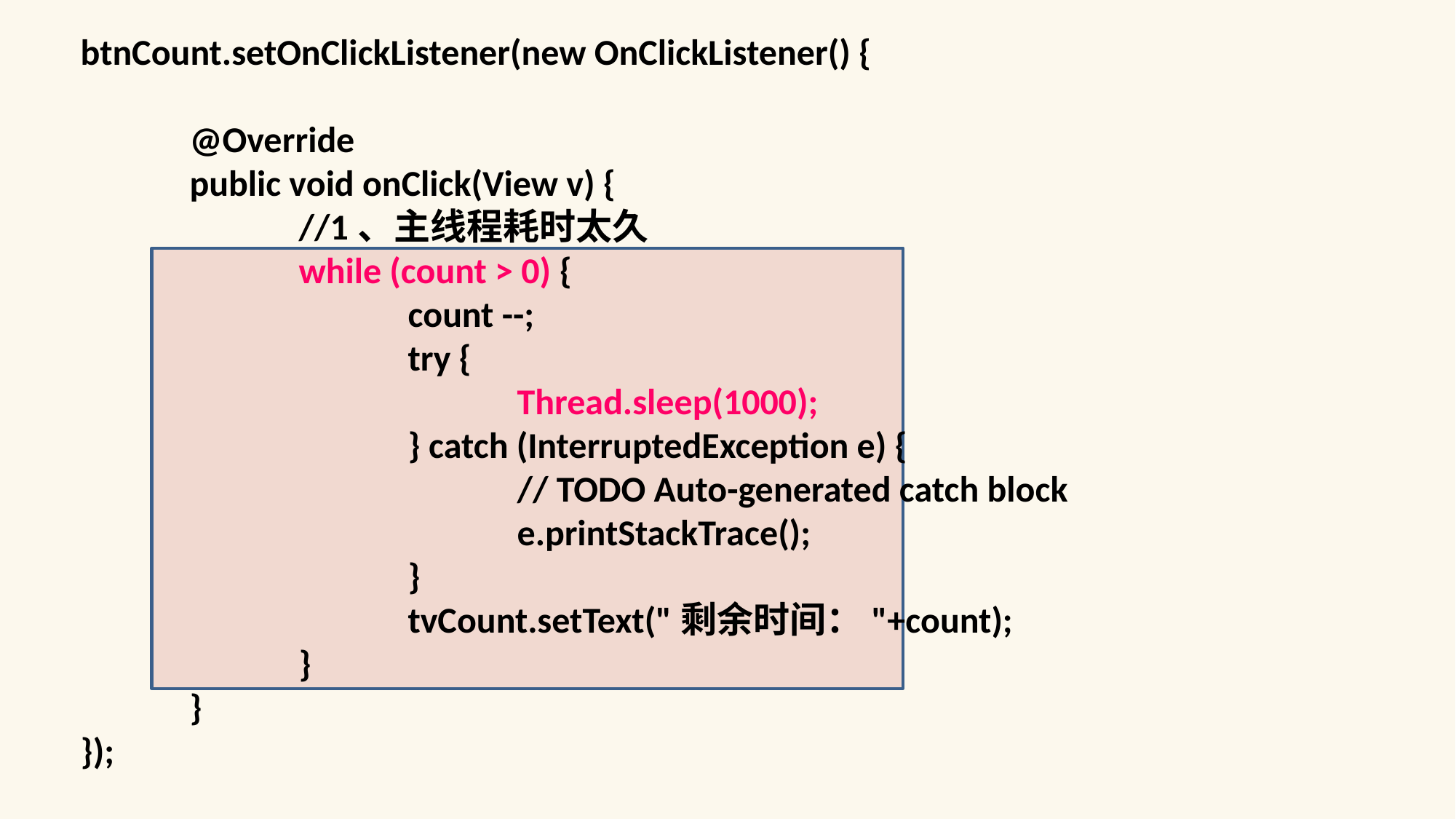

btnCount.setOnClickListener(new OnClickListener() {

	@Override
	public void onClick(View v) {
		//1、主线程耗时太久
		while (count > 0) {
			count --;
			try {
				Thread.sleep(1000);
			} catch (InterruptedException e) {
				// TODO Auto-generated catch block
				e.printStackTrace();
			}
			tvCount.setText("剩余时间："+count);
		}
	}
});